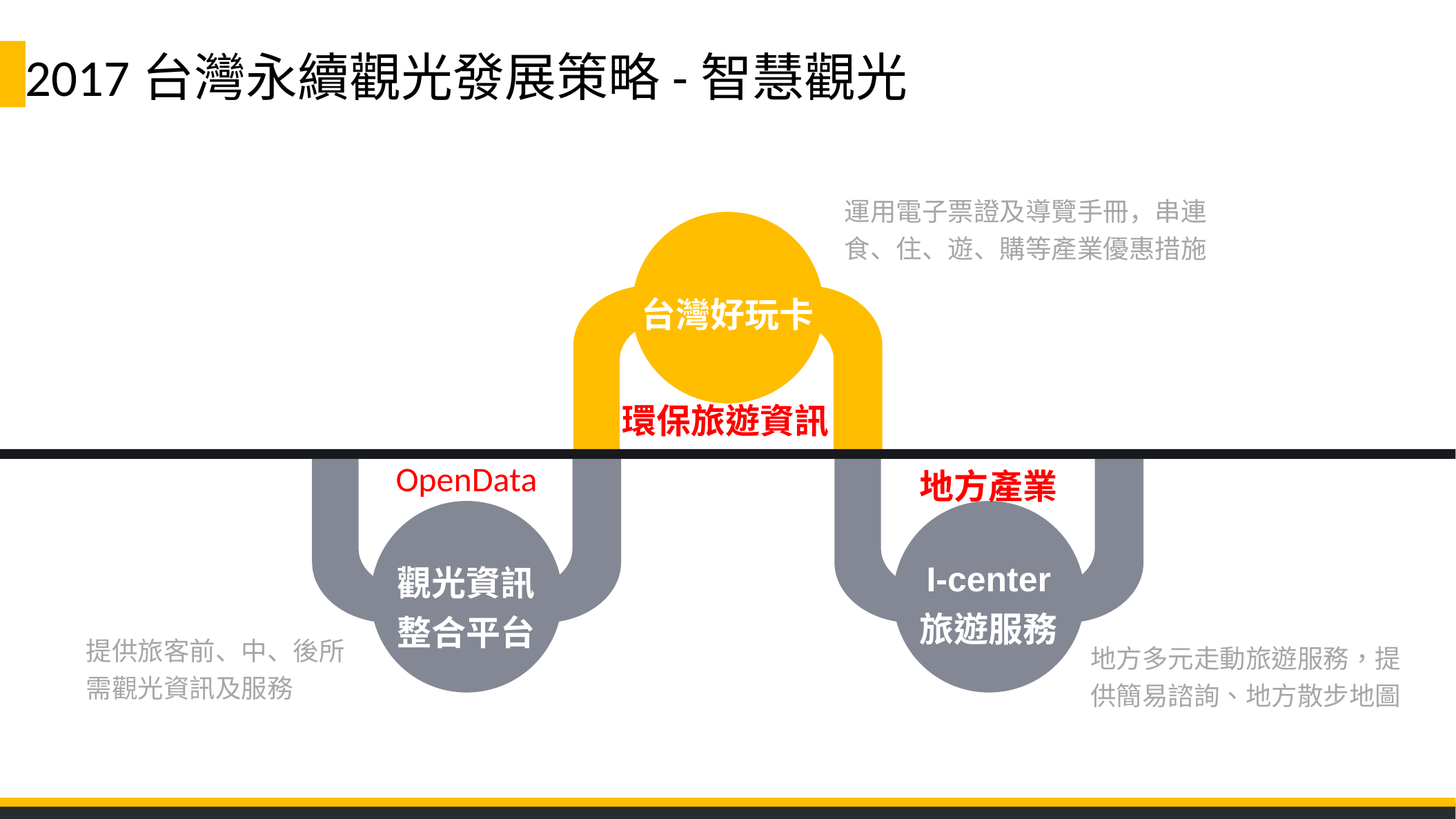

2017台灣永續觀光發展策略-智慧觀光

運用電子票證及導覽手冊，串連食、住、遊、購等產業優惠措施

台灣好玩卡

環保旅遊資訊

OpenData
地方產業

I-center
旅遊服務
觀光資訊
整合平台
提供旅客前、中、後所需觀光資訊及服務
地方多元走動旅遊服務，提供簡易諮詢、地方散步地圖